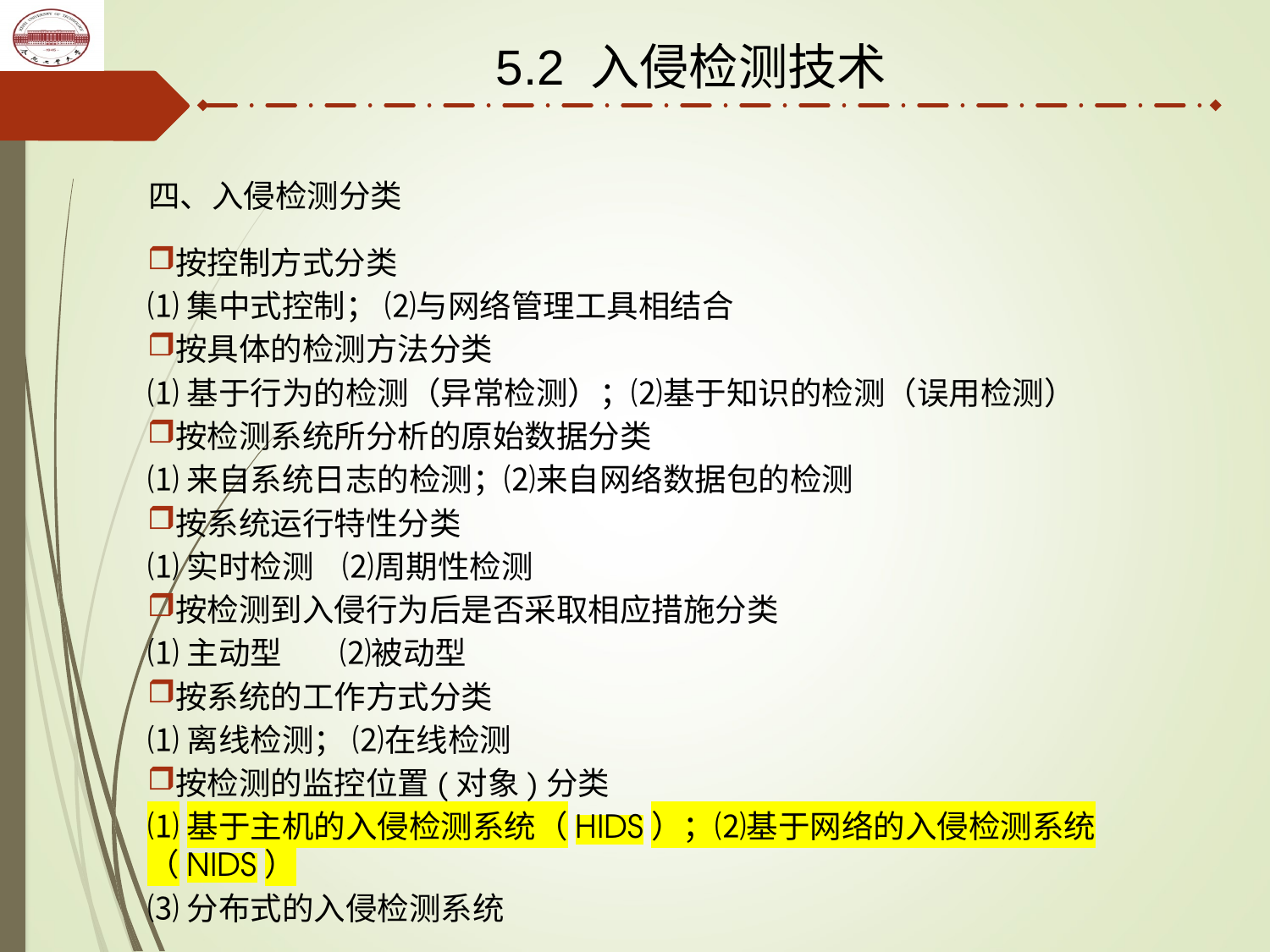

5.2 入侵检测技术
四、入侵检测分类
按控制方式分类
⑴集中式控制； ⑵与网络管理工具相结合
按具体的检测方法分类
⑴基于行为的检测（异常检测）；⑵基于知识的检测（误用检测）
按检测系统所分析的原始数据分类
⑴来自系统日志的检测；⑵来自网络数据包的检测
按系统运行特性分类
⑴实时检测    ⑵周期性检测
按检测到入侵行为后是否采取相应措施分类
⑴主动型        ⑵被动型
按系统的工作方式分类
⑴离线检测； ⑵在线检测
按检测的监控位置(对象)分类
⑴基于主机的入侵检测系统（HIDS）；⑵基于网络的入侵检测系统（NIDS）
⑶分布式的入侵检测系统